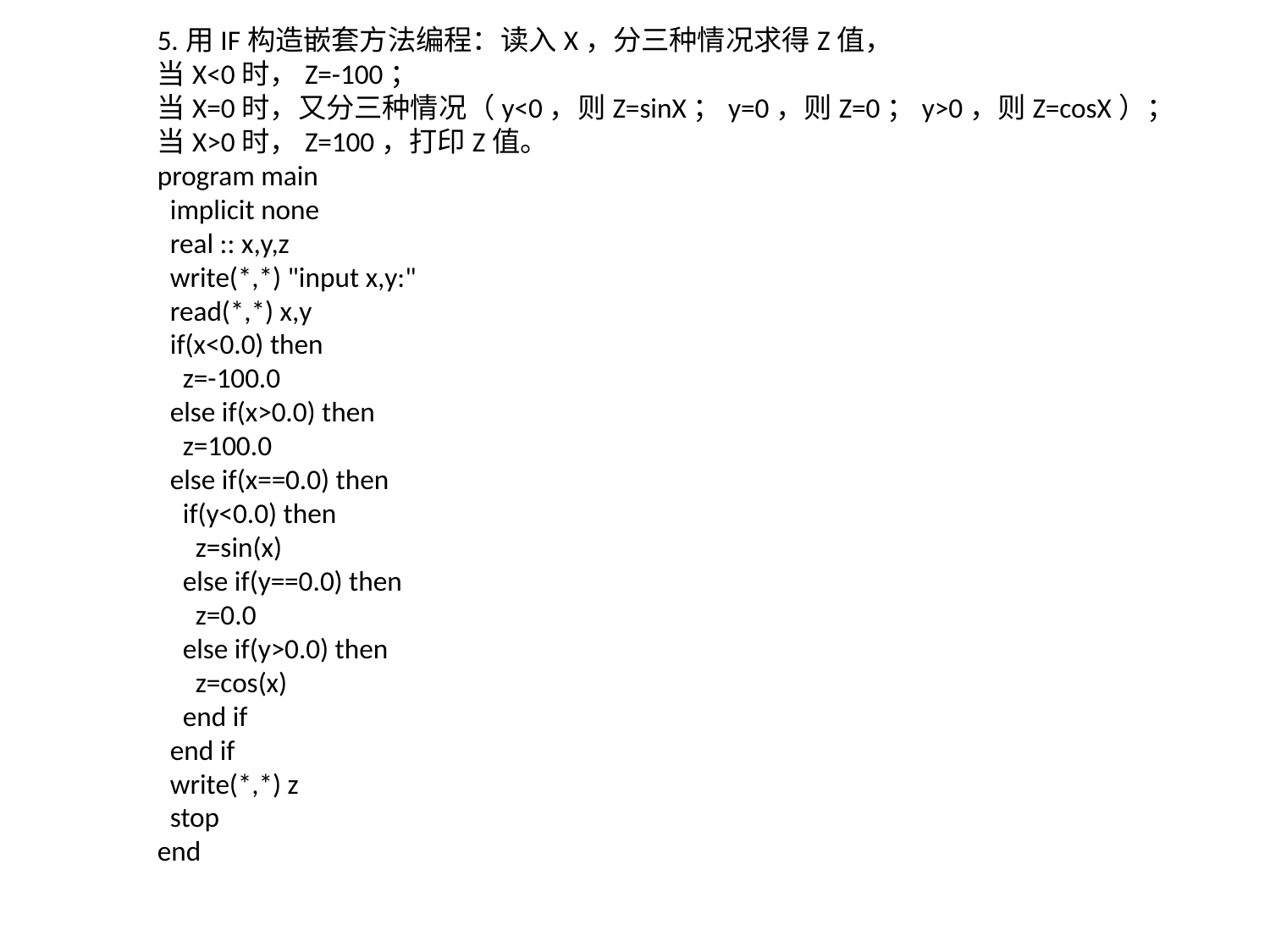

5.用IF构造嵌套方法编程：读入X，分三种情况求得Z值，
当X<0时，Z=-100；
当X=0时，又分三种情况（y<0，则Z=sinX；y=0，则Z=0；y>0，则Z=cosX）；
当X>0时，Z=100，打印Z值。
program main
  implicit none
  real :: x,y,z
  write(*,*) "input x,y:"
  read(*,*) x,y
  if(x<0.0) then
    z=-100.0
  else if(x>0.0) then
    z=100.0
  else if(x==0.0) then
    if(y<0.0) then
      z=sin(x)
    else if(y==0.0) then
      z=0.0
    else if(y>0.0) then
      z=cos(x)
    end if
  end if
  write(*,*) z
  stop
end